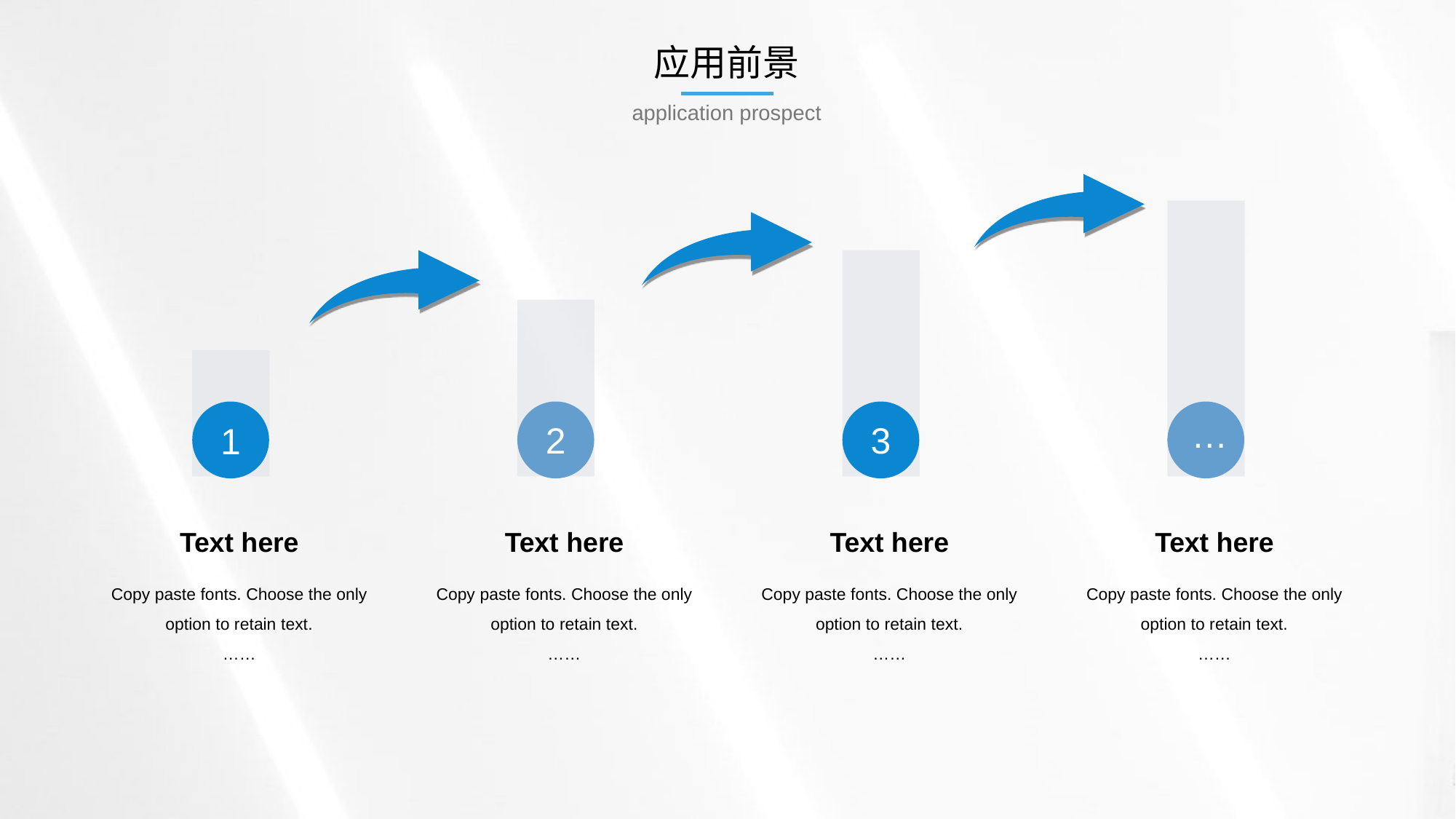

应用前景
application prospect

…
Text here
Copy paste fonts. Choose the only option to retain text.
……

3
Text here
Copy paste fonts. Choose the only option to retain text.
……

2
Text here
Copy paste fonts. Choose the only option to retain text.
……

1
Text here
Copy paste fonts. Choose the only option to retain text.
……